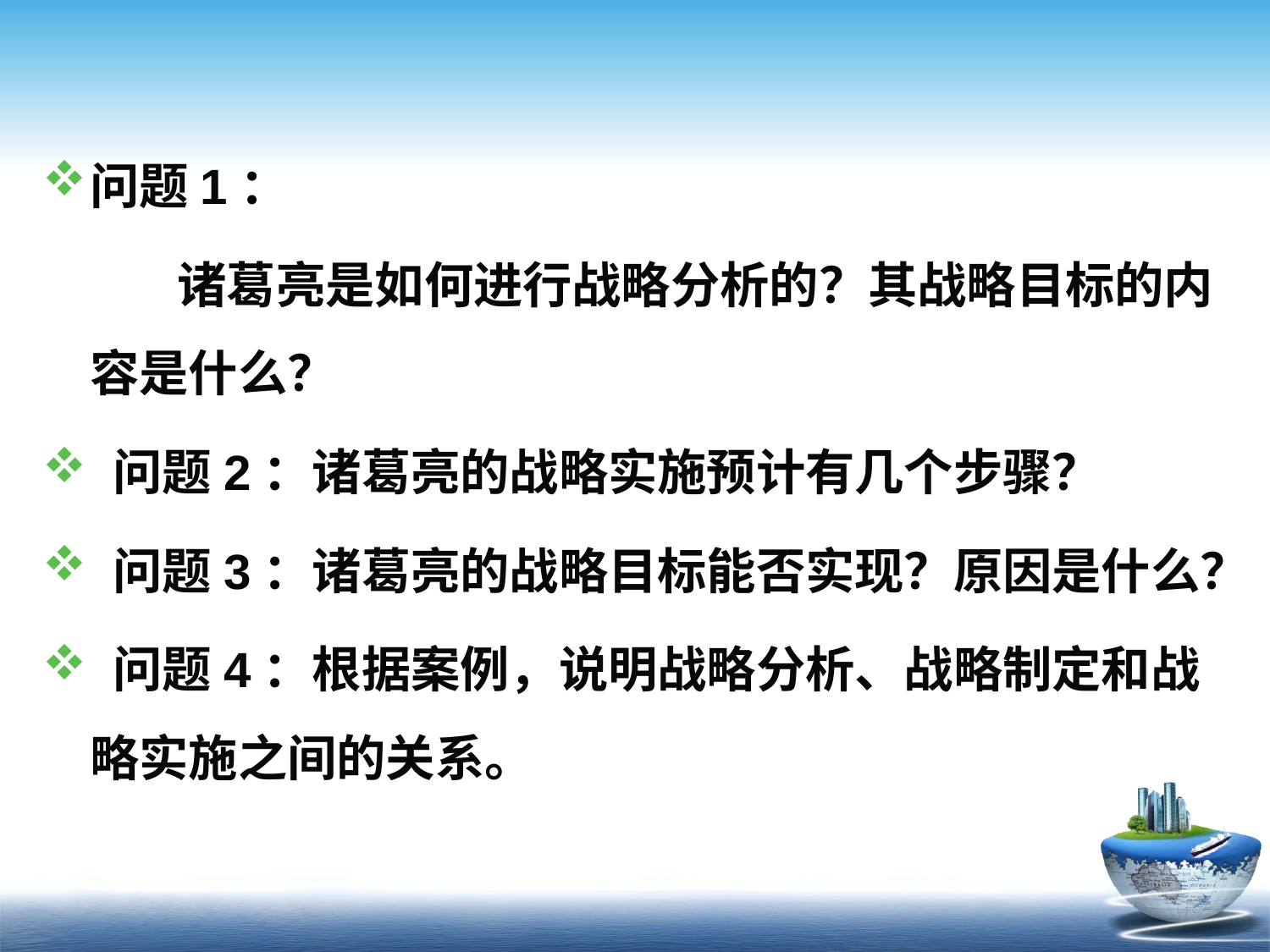

问题1：
           诸葛亮是如何进行战略分析的？其战略目标的内容是什么？
 问题2：诸葛亮的战略实施预计有几个步骤？
 问题3：诸葛亮的战略目标能否实现？原因是什么？
 问题4：根据案例，说明战略分析、战略制定和战略实施之间的关系。